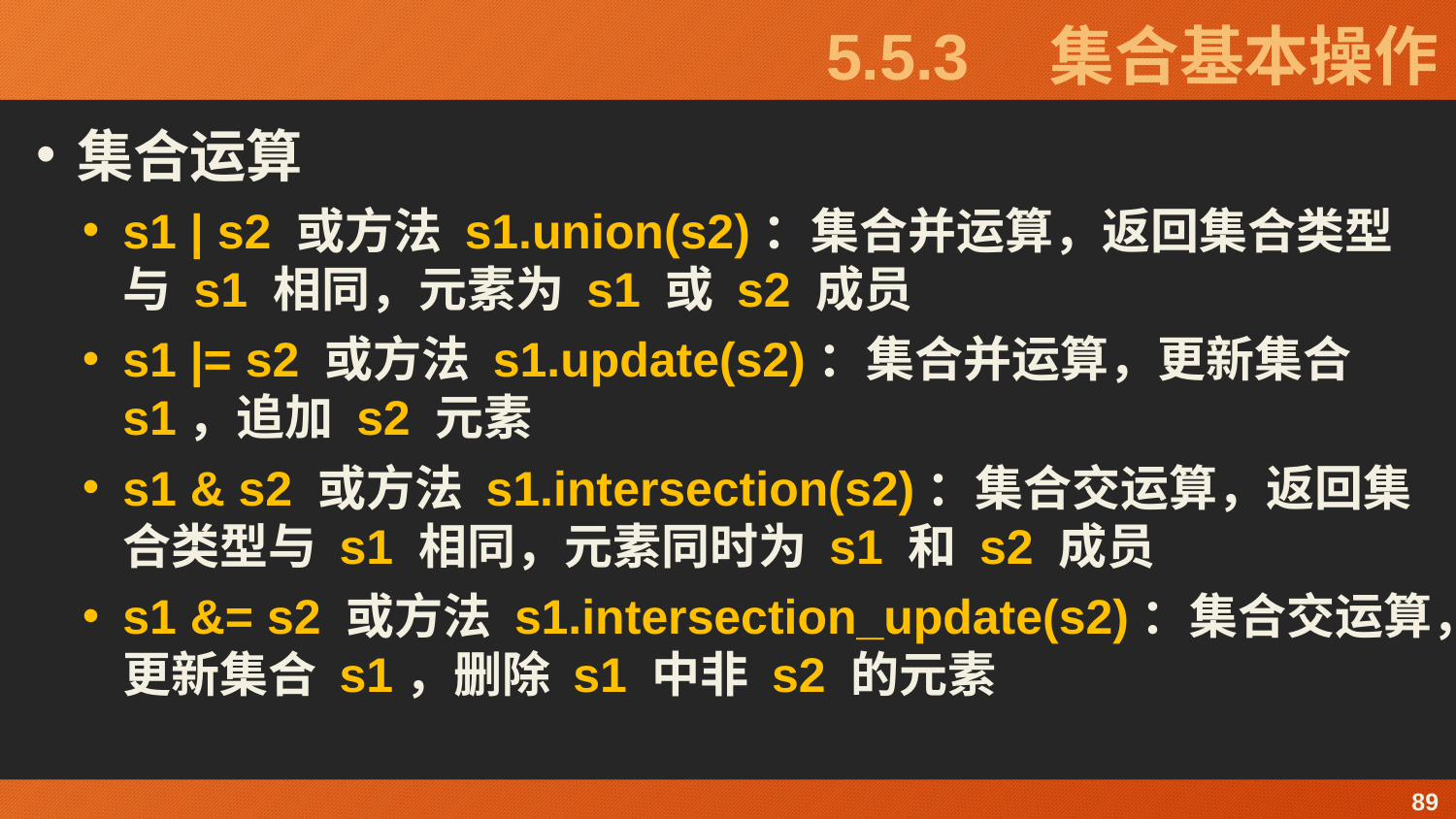

# 5.5.3　集合基本操作
集合运算
s1 | s2 或方法 s1.union(s2)：集合并运算，返回集合类型与 s1 相同，元素为 s1 或 s2 成员
s1 |= s2 或方法 s1.update(s2)：集合并运算，更新集合 s1，追加 s2 元素
s1 & s2 或方法 s1.intersection(s2)：集合交运算，返回集合类型与 s1 相同，元素同时为 s1 和 s2 成员
s1 &= s2 或方法 s1.intersection_update(s2)：集合交运算，更新集合 s1，删除 s1 中非 s2 的元素
89